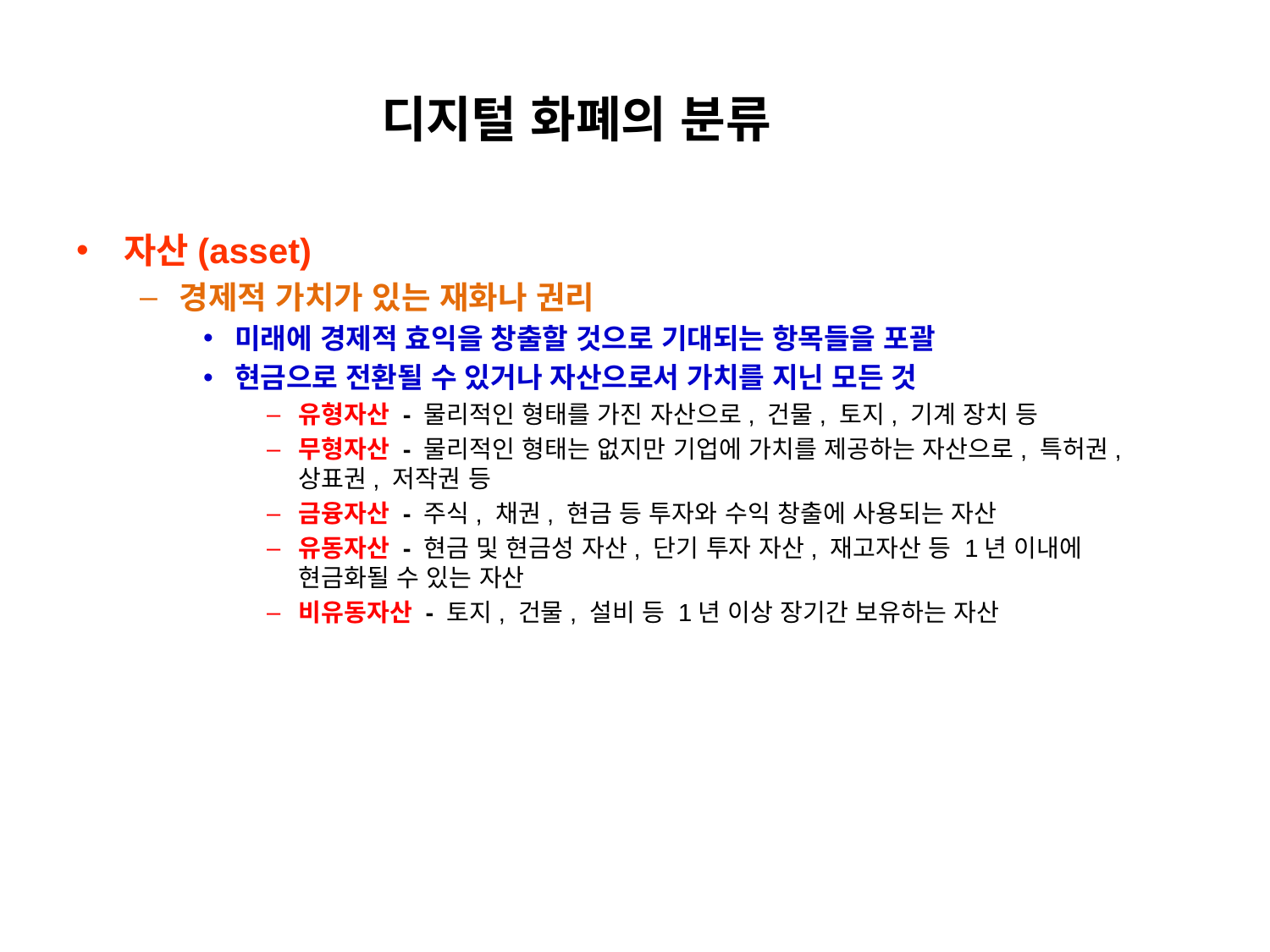

# 디지털 화폐의 분류
자산(asset)
경제적 가치가 있는 재화나 권리
미래에 경제적 효익을 창출할 것으로 기대되는 항목들을 포괄
현금으로 전환될 수 있거나 자산으로서 가치를 지닌 모든 것
유형자산 - 물리적인 형태를 가진 자산으로, 건물, 토지, 기계 장치 등
무형자산 - 물리적인 형태는 없지만 기업에 가치를 제공하는 자산으로, 특허권,
상표권, 저작권 등
금융자산 - 주식, 채권, 현금 등 투자와 수익 창출에 사용되는 자산
유동자산 - 현금 및 현금성 자산, 단기 투자 자산, 재고자산 등 1년 이내에
현금화될 수 있는 자산
비유동자산 - 토지, 건물, 설비 등 1년 이상 장기간 보유하는 자산